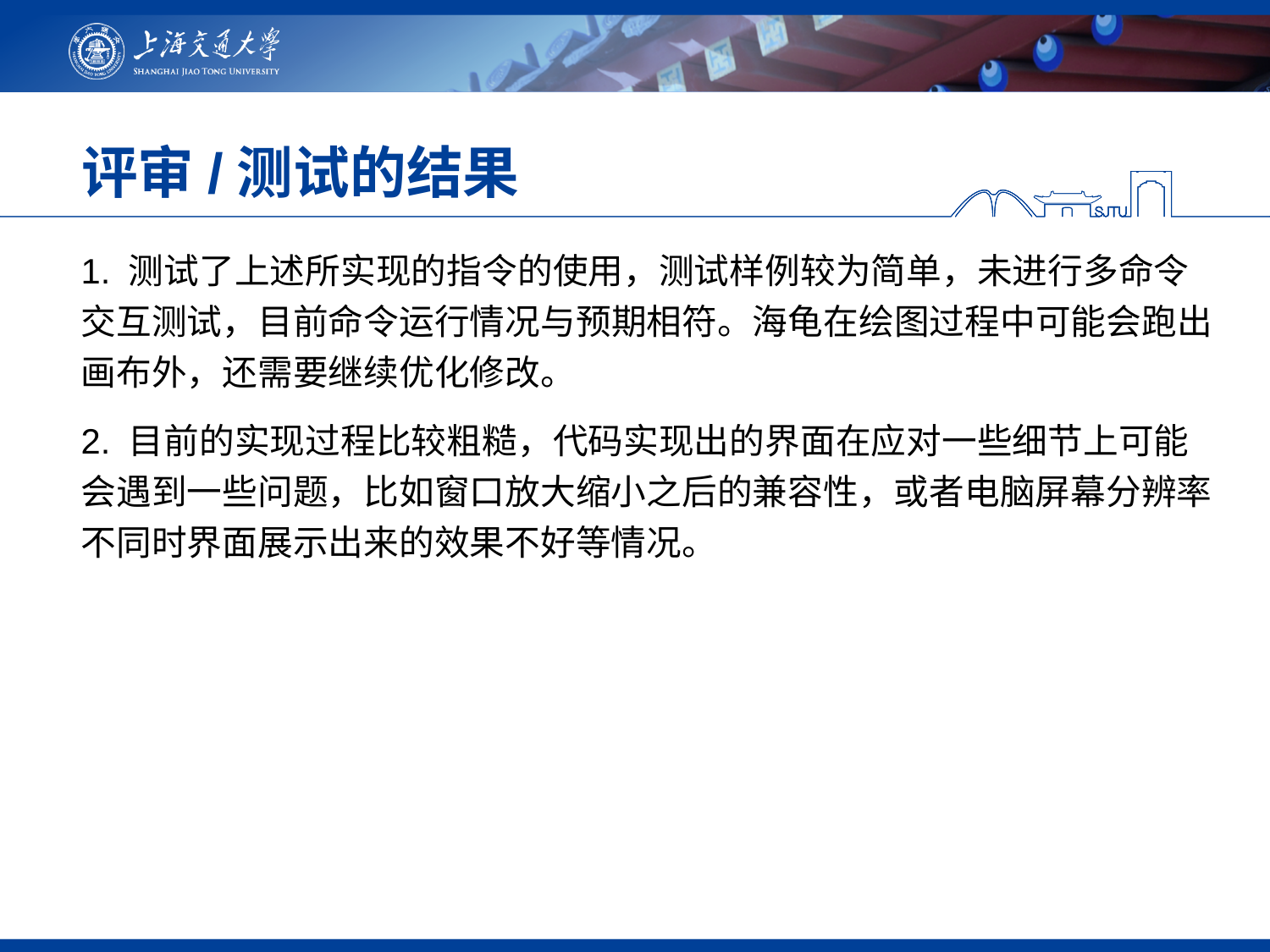

# 评审/测试的结果
1. 测试了上述所实现的指令的使用，测试样例较为简单，未进行多命令交互测试，目前命令运行情况与预期相符。海龟在绘图过程中可能会跑出画布外，还需要继续优化修改。
2. 目前的实现过程比较粗糙，代码实现出的界面在应对一些细节上可能会遇到一些问题，比如窗口放大缩小之后的兼容性，或者电脑屏幕分辨率不同时界面展示出来的效果不好等情况。